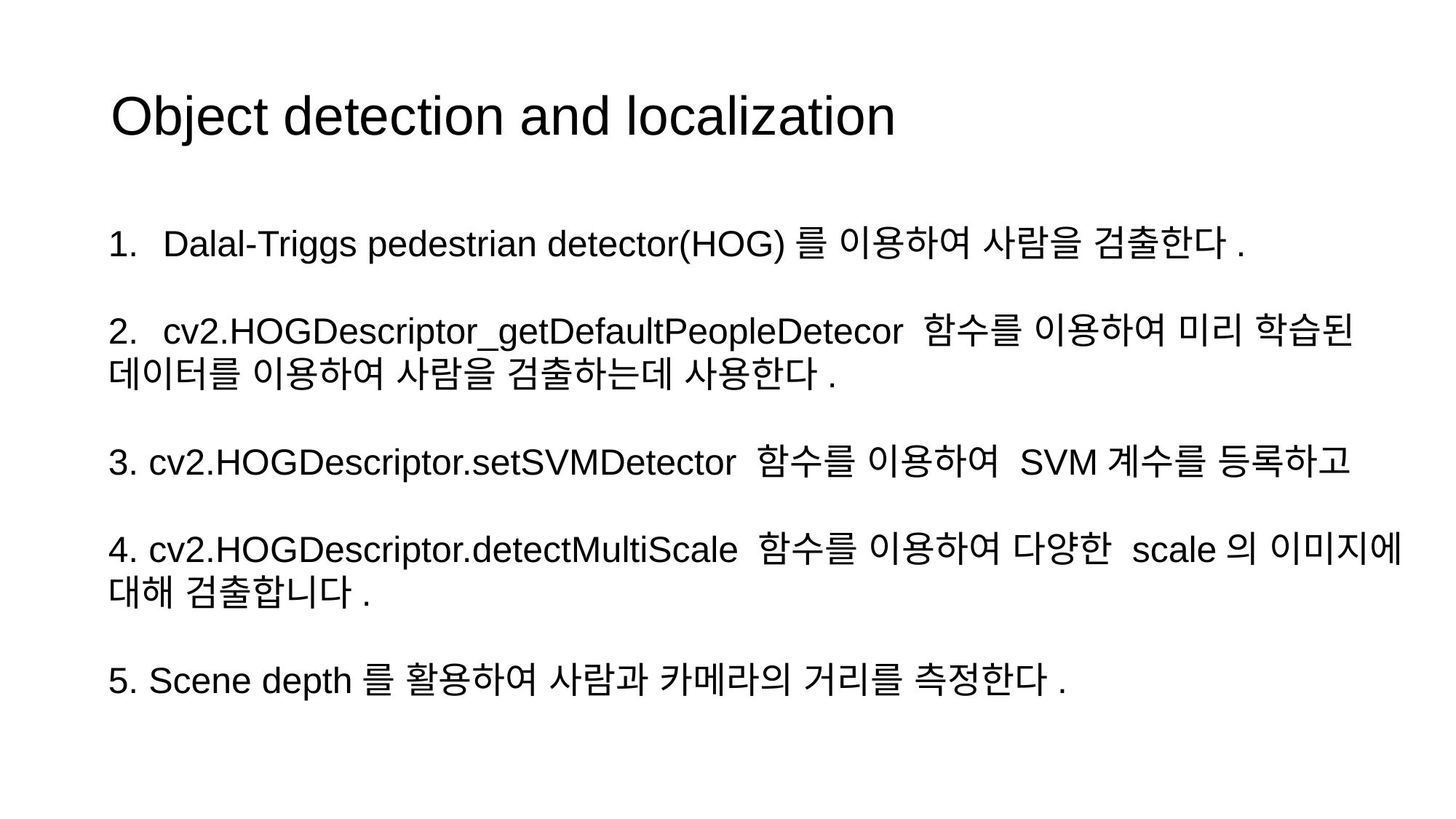

Object detection and localization
Dalal-Triggs pedestrian detector(HOG)를 이용하여 사람을 검출한다.

cv2.HOGDescriptor_getDefaultPeopleDetecor 함수를 이용하여 미리 학습된
데이터를 이용하여 사람을 검출하는데 사용한다.

3. cv2.HOGDescriptor.setSVMDetector 함수를 이용하여 SVM계수를 등록하고

4. cv2.HOGDescriptor.detectMultiScale 함수를 이용하여 다양한 scale의 이미지에
대해 검출합니다.

5. Scene depth를 활용하여 사람과 카메라의 거리를 측정한다.